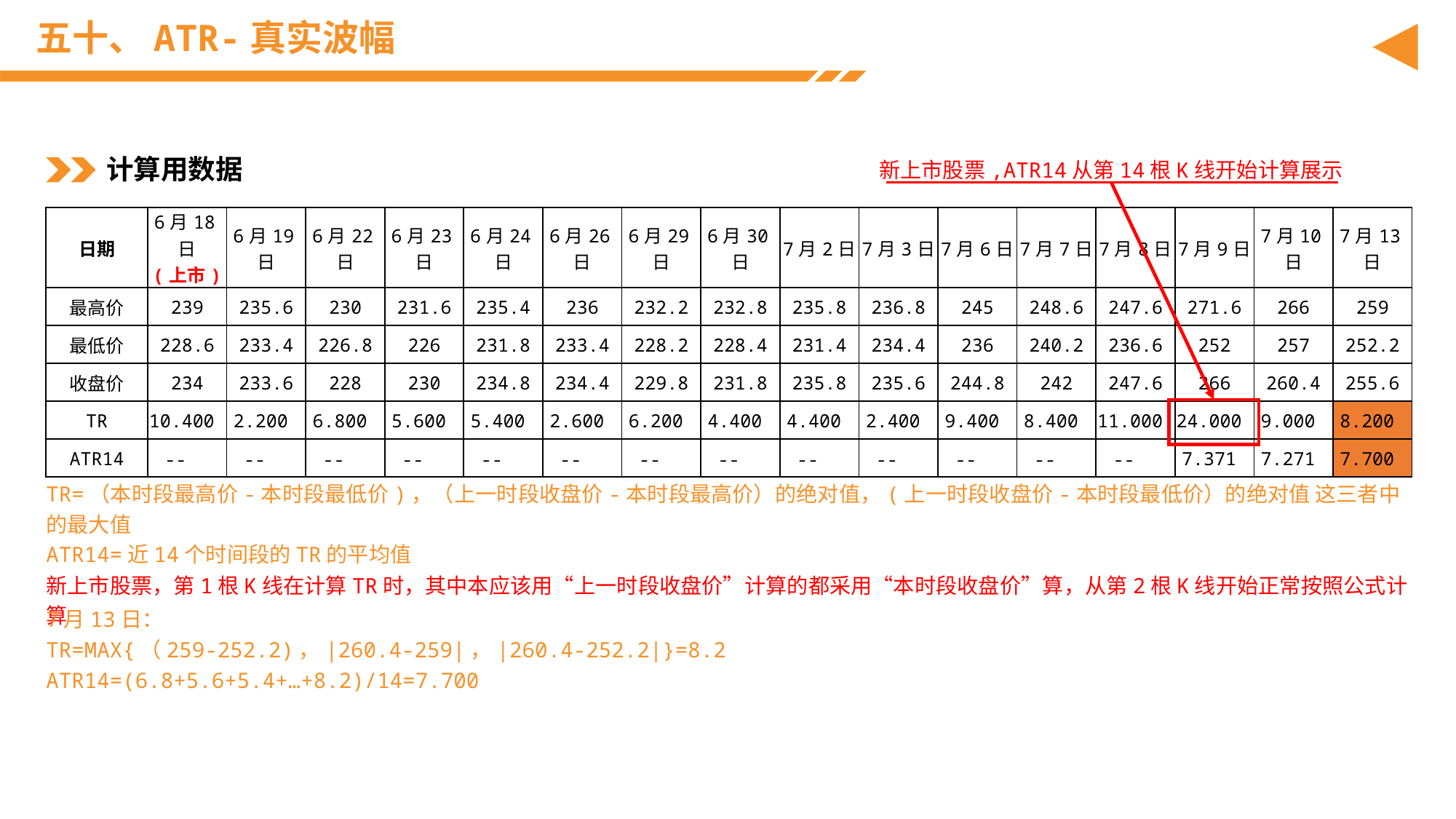

# 五十、ATR-真实波幅

计算用数据
新上市股票,ATR14从第14根K线开始计算展示

| 日期 | 6月18日 (上市) | 6月19日 | 6月22日 | 6月23日 | 6月24日 | 6月26日 | 6月29日 | 6月30日 | 7月2日 | 7月3日 | 7月6日 | 7月7日 | 7月8日 | 7月9日 | 7月10日 | 7月13日 |
| --- | --- | --- | --- | --- | --- | --- | --- | --- | --- | --- | --- | --- | --- | --- | --- | --- |
| 最高价 | 239 | 235.6 | 230 | 231.6 | 235.4 | 236 | 232.2 | 232.8 | 235.8 | 236.8 | 245 | 248.6 | 247.6 | 271.6 | 266 | 259 |
| 最低价 | 228.6 | 233.4 | 226.8 | 226 | 231.8 | 233.4 | 228.2 | 228.4 | 231.4 | 234.4 | 236 | 240.2 | 236.6 | 252 | 257 | 252.2 |
| 收盘价 | 234 | 233.6 | 228 | 230 | 234.8 | 234.4 | 229.8 | 231.8 | 235.8 | 235.6 | 244.8 | 242 | 247.6 | 266 | 260.4 | 255.6 |
| TR | 10.400 | 2.200 | 6.800 | 5.600 | 5.400 | 2.600 | 6.200 | 4.400 | 4.400 | 2.400 | 9.400 | 8.400 | 11.000 | 24.000 | 9.000 | 8.200 |
| ATR14 | -- | -- | -- | -- | -- | -- | -- | -- | -- | -- | -- | -- | -- | 7.371 | 7.271 | 7.700 |

TR=（本时段最高价-本时段最低价)，（上一时段收盘价-本时段最高价）的绝对值，(上一时段收盘价-本时段最低价）的绝对值 这三者中的最大值
ATR14=近14个时间段的TR的平均值
新上市股票，第1根K线在计算TR时，其中本应该用“上一时段收盘价”计算的都采用“本时段收盘价”算，从第2根K线开始正常按照公式计算
7月13日：
TR=MAX{（259-252.2)，|260.4-259|，|260.4-252.2|}=8.2
ATR14=(6.8+5.6+5.4+…+8.2)/14=7.700